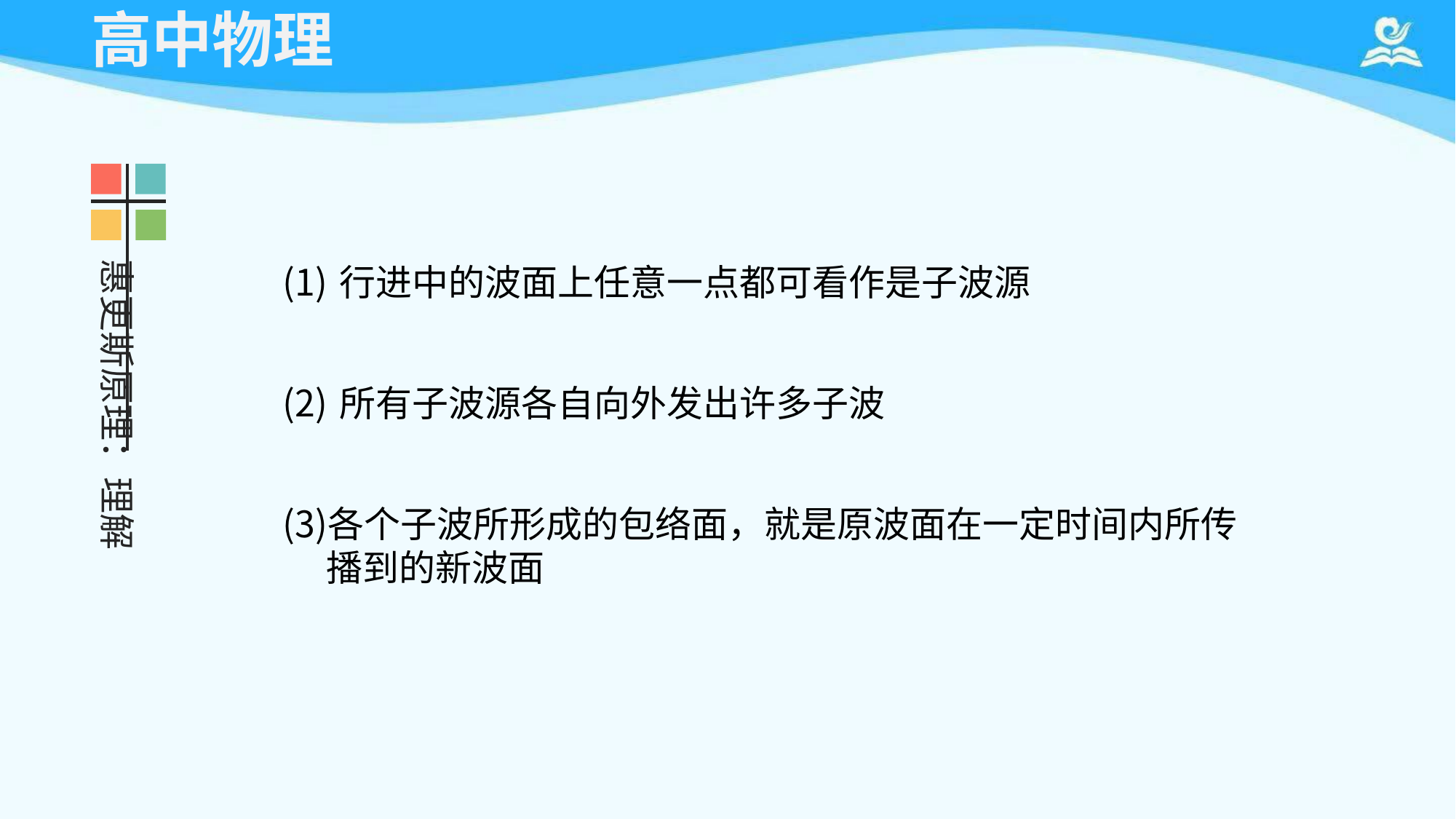

# 高中物理

惠更斯原理：理解
行进中的波面上任意一点都可看作是子波源

所有子波源各自向外发出许多子波

各个子波所形成的包络面，就是原波面在一定时间内所传 播到的新波面